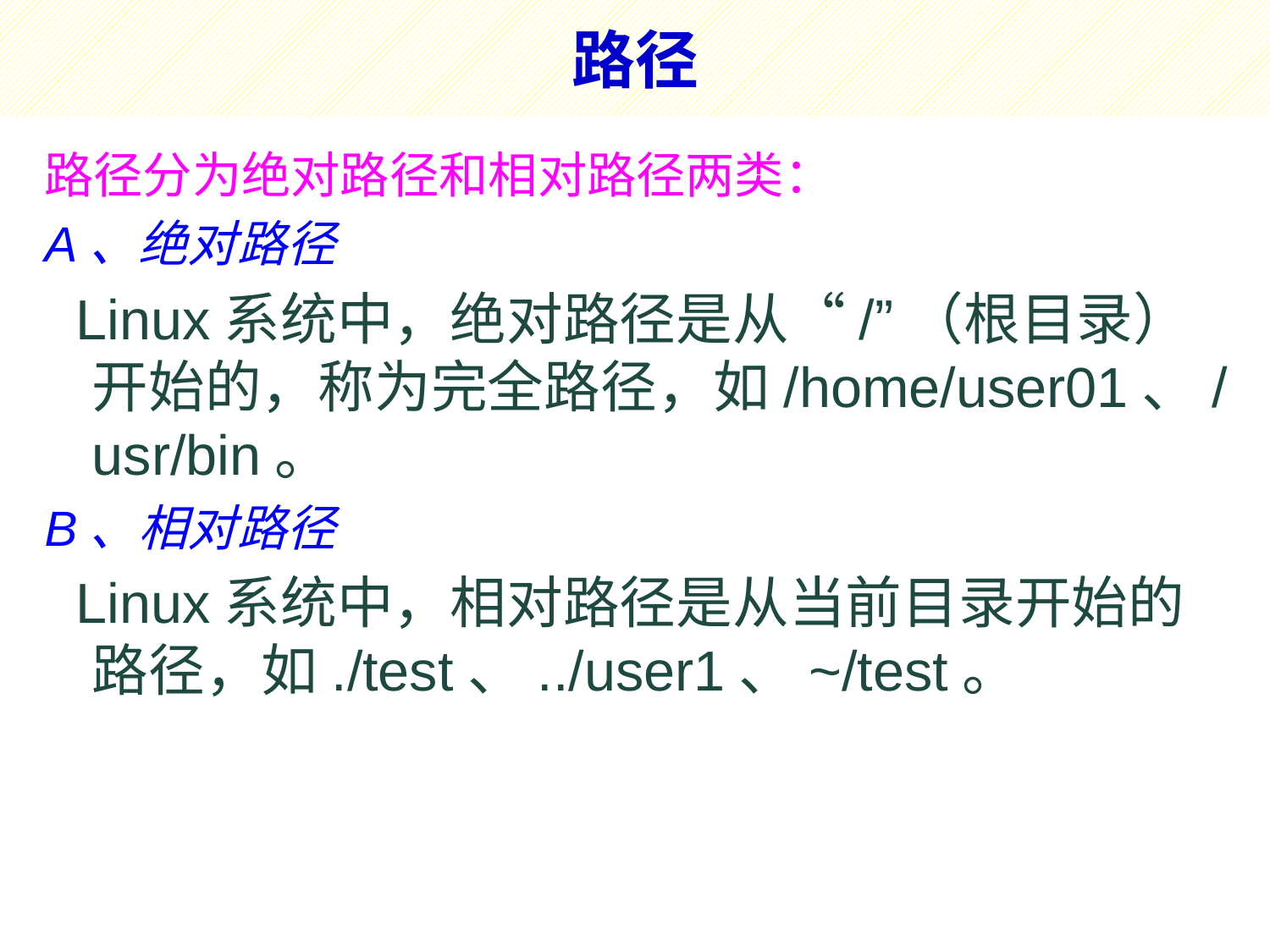

# 路径
路径分为绝对路径和相对路径两类：
A、绝对路径
  Linux系统中，绝对路径是从“/”（根目录）开始的，称为完全路径，如/home/user01、/usr/bin。
B、相对路径
  Linux系统中，相对路径是从当前目录开始的路径，如./test、../user1、~/test。